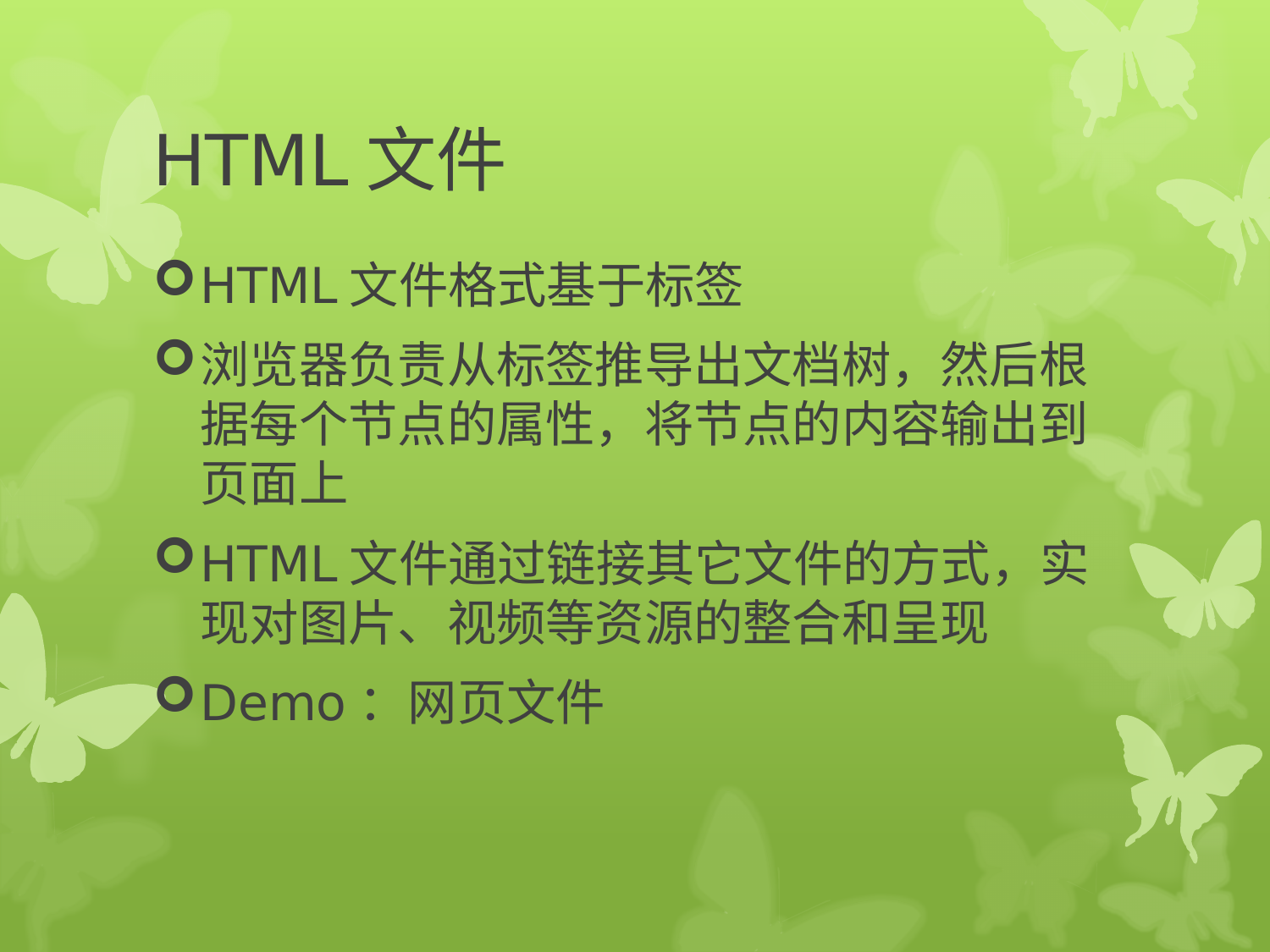

# HTML文件
HTML文件格式基于标签
浏览器负责从标签推导出文档树，然后根据每个节点的属性，将节点的内容输出到页面上
HTML文件通过链接其它文件的方式，实现对图片、视频等资源的整合和呈现
Demo：网页文件